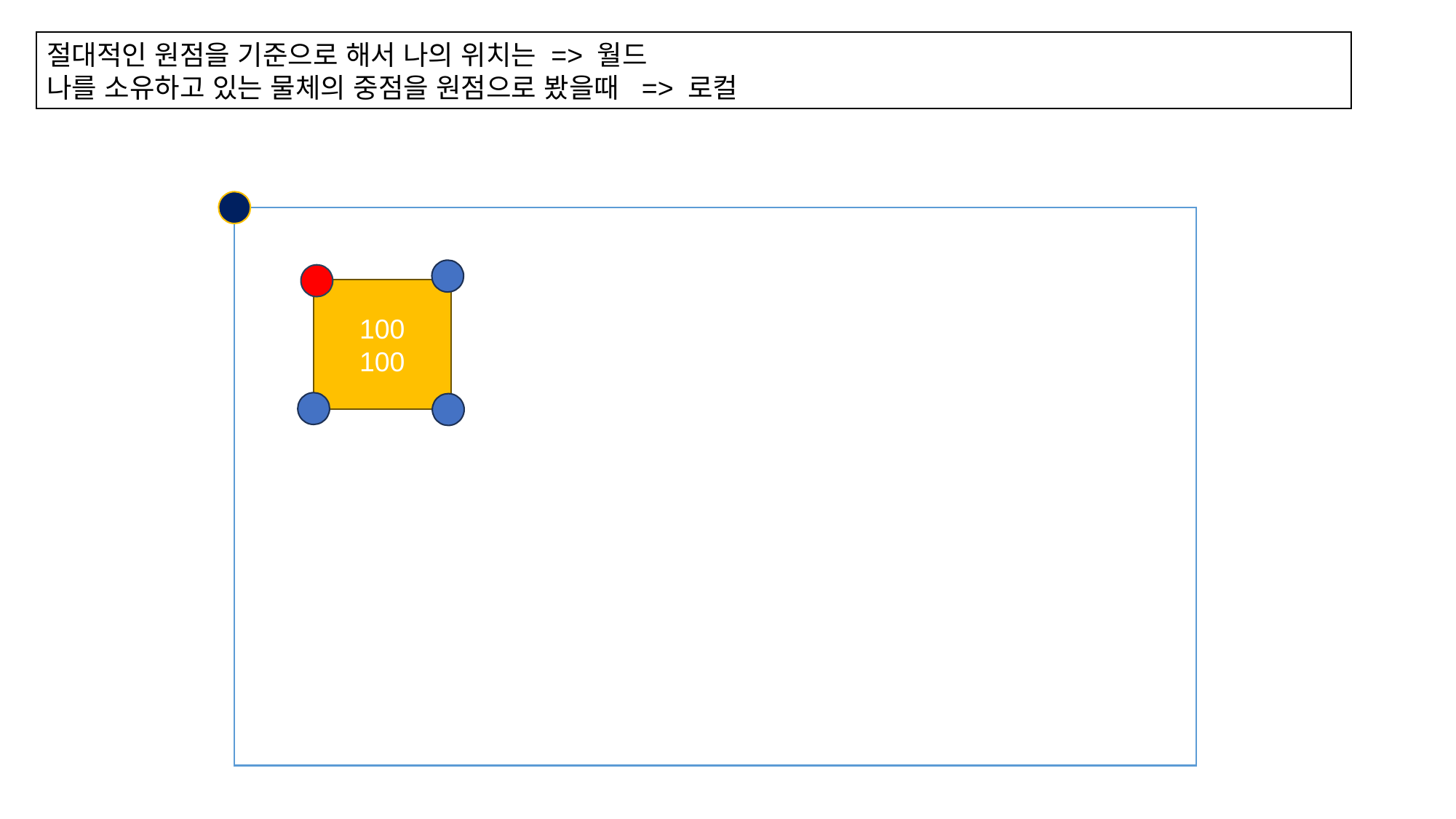

절대적인 원점을 기준으로 해서 나의 위치는 => 월드
나를 소유하고 있는 물체의 중점을 원점으로 봤을때  => 로컬

100
100